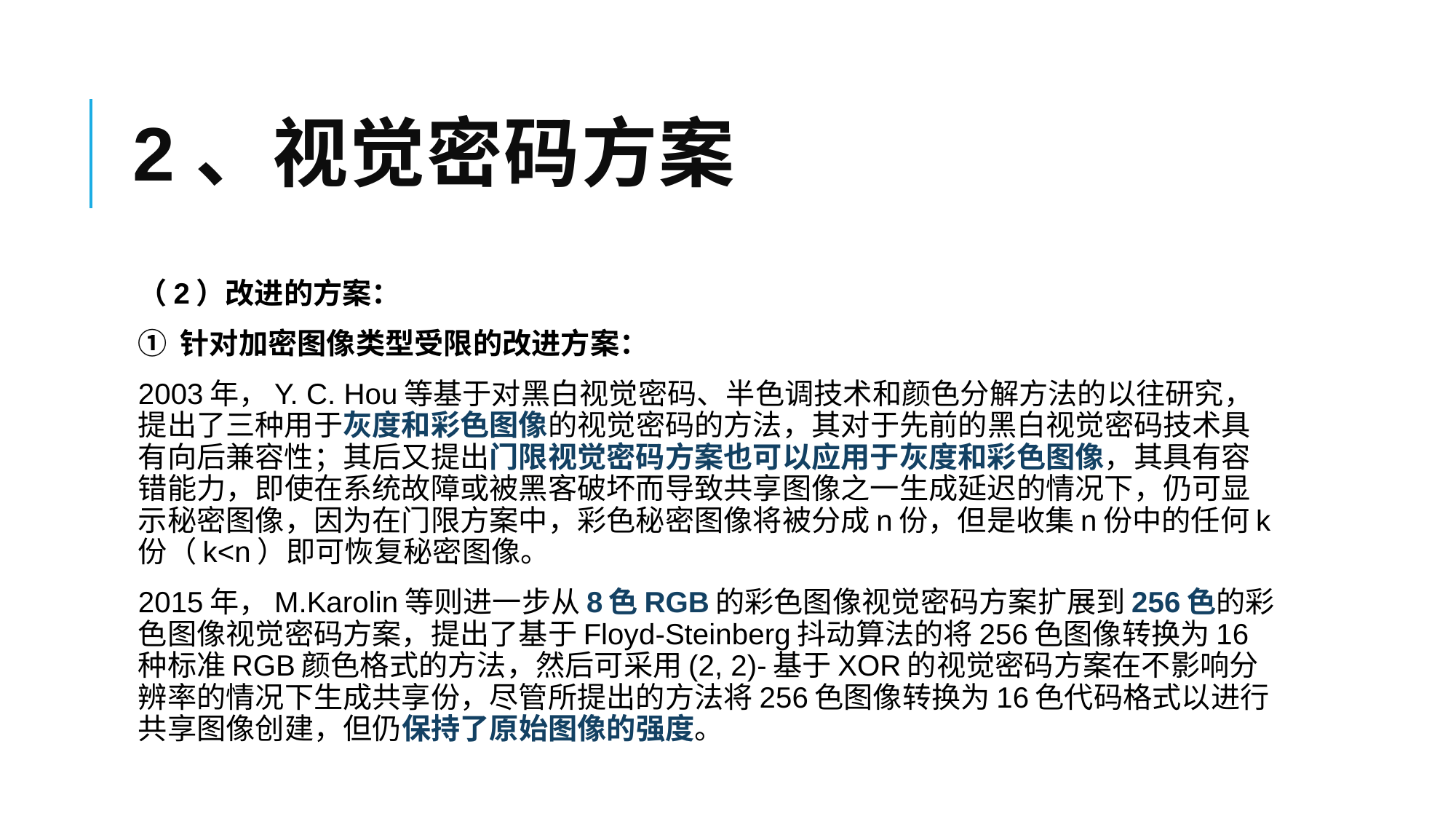

# 2、视觉密码方案
（2）改进的方案：
① 针对加密图像类型受限的改进方案：
2003年，Y. C. Hou等基于对黑白视觉密码、半色调技术和颜色分解方法的以往研究，提出了三种用于灰度和彩色图像的视觉密码的方法，其对于先前的黑白视觉密码技术具有向后兼容性；其后又提出门限视觉密码方案也可以应用于灰度和彩色图像，其具有容错能力，即使在系统故障或被黑客破坏而导致共享图像之一生成延迟的情况下，仍可显示秘密图像，因为在门限方案中，彩色秘密图像将被分成n份，但是收集n份中的任何k份（k<n）即可恢复秘密图像。
2015年，M.Karolin等则进一步从8色RGB的彩色图像视觉密码方案扩展到256色的彩色图像视觉密码方案，提出了基于Floyd-Steinberg抖动算法的将256色图像转换为16种标准RGB颜色格式的方法，然后可采用(2, 2)-基于XOR的视觉密码方案在不影响分辨率的情况下生成共享份，尽管所提出的方法将256色图像转换为16色代码格式以进行共享图像创建，但仍保持了原始图像的强度。